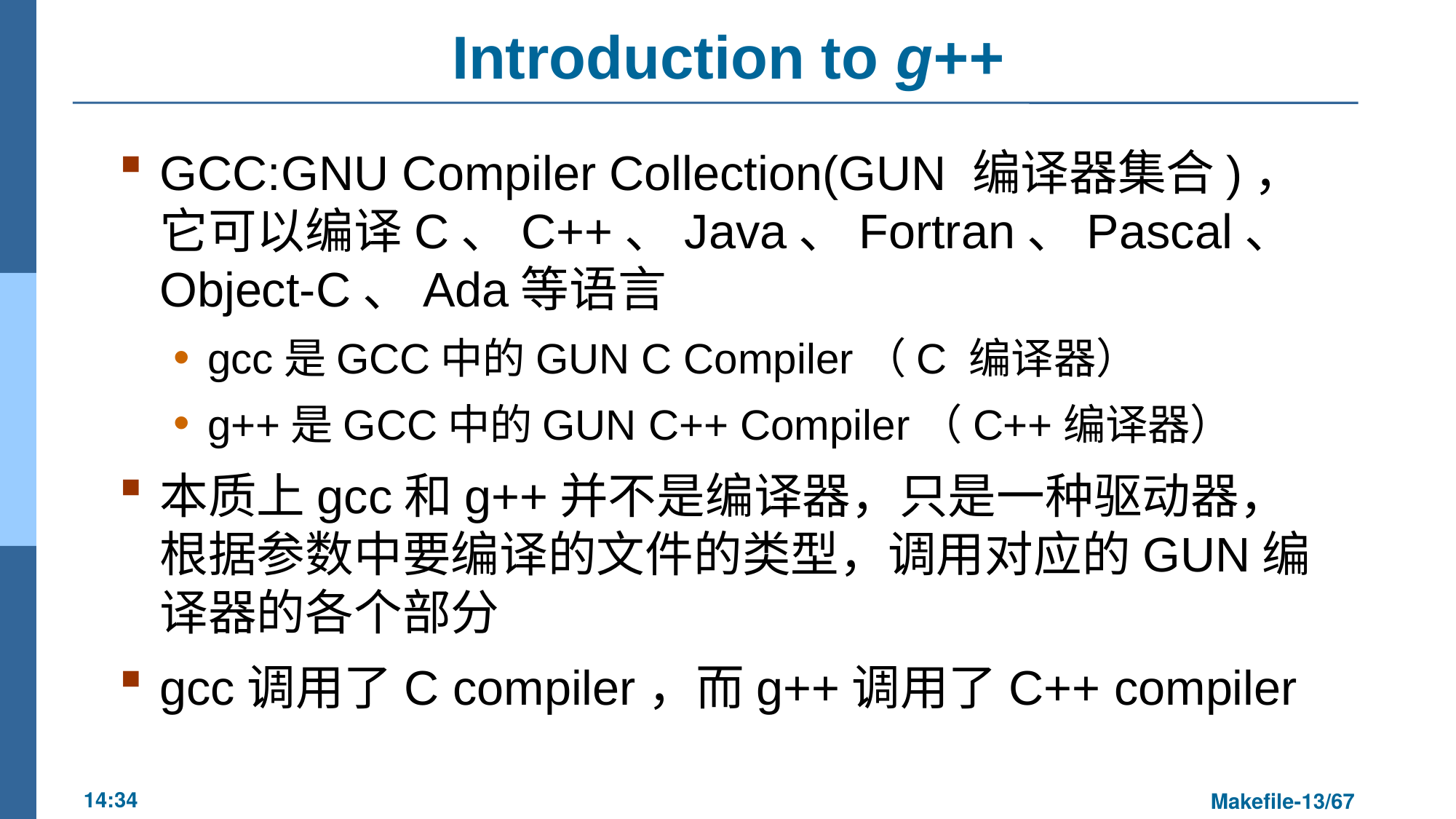

# Introduction to g++
GCC:GNU Compiler Collection(GUN 编译器集合)，它可以编译C、C++、Java、Fortran、Pascal、Object-C、Ada等语言
gcc是GCC中的GUN C Compiler（C 编译器）
g++是GCC中的GUN C++ Compiler（C++编译器）
本质上gcc和g++并不是编译器，只是一种驱动器，根据参数中要编译的文件的类型，调用对应的GUN编译器的各个部分
gcc调用了C compiler，而g++调用了C++ compiler